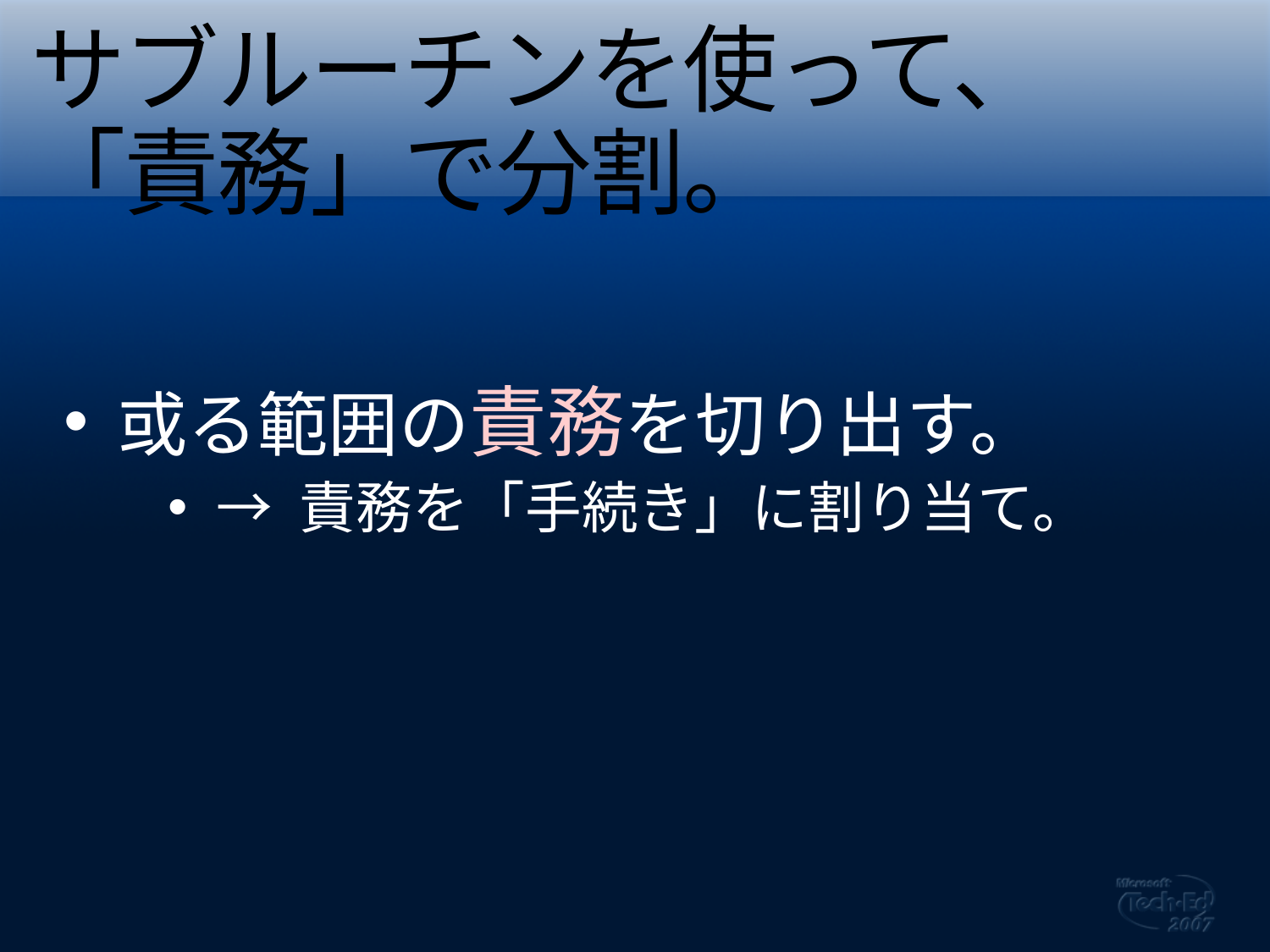

# サブルーチンを使って、 「責務」で分割。
或る範囲の責務を切り出す。
→ 責務を「手続き」に割り当て。